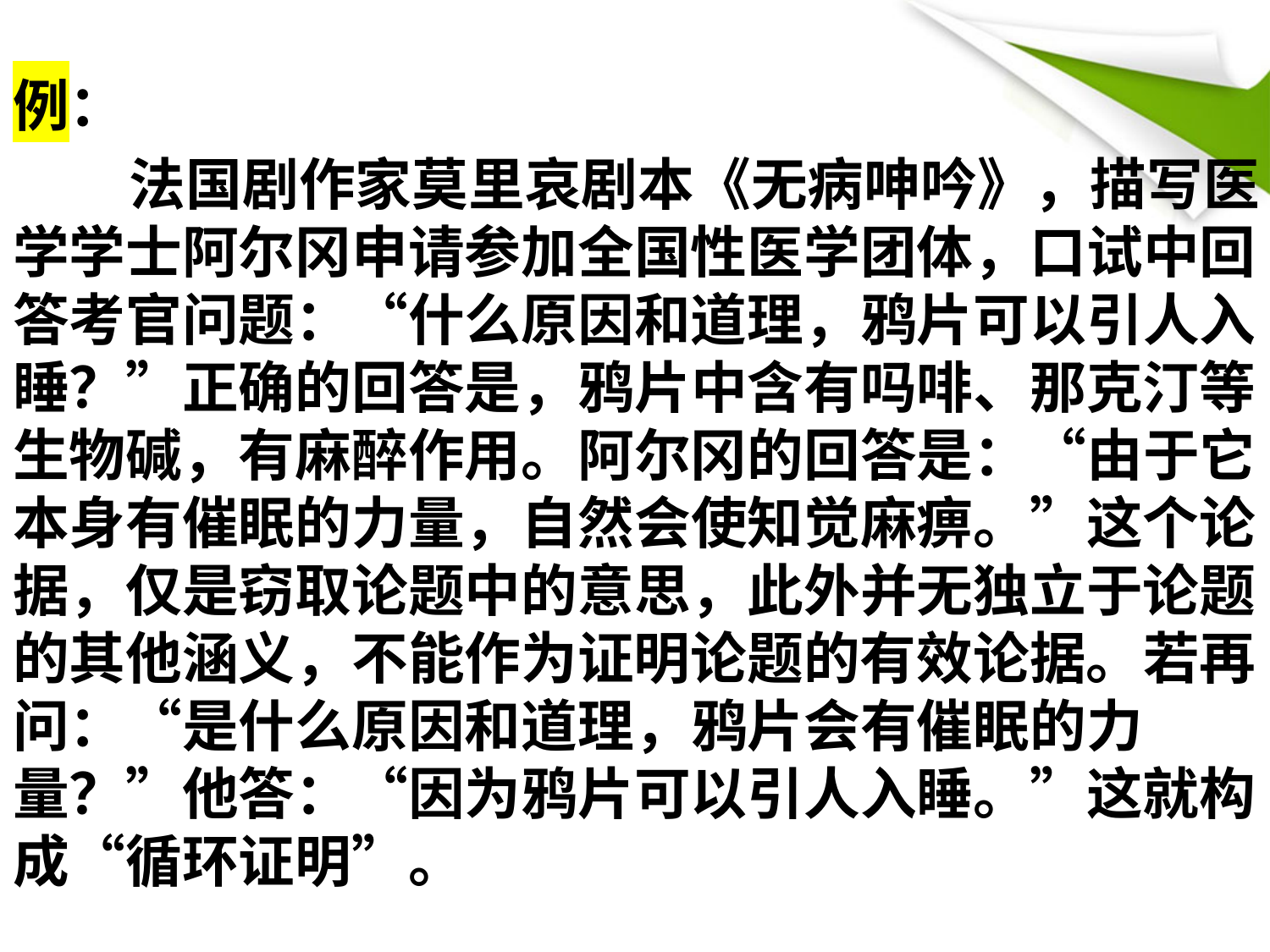

例：
        法国剧作家莫里哀剧本《无病呻吟》，描写医学学士阿尔冈申请参加全国性医学团体，口试中回答考官问题：“什么原因和道理，鸦片可以引人入睡？”正确的回答是，鸦片中含有吗啡、那克汀等生物碱，有麻醉作用。阿尔冈的回答是：“由于它本身有催眠的力量，自然会使知觉麻痹。”这个论据，仅是窃取论题中的意思，此外并无独立于论题的其他涵义，不能作为证明论题的有效论据。若再问：“是什么原因和道理，鸦片会有催眠的力量？”他答：“因为鸦片可以引人入睡。”这就构成“循环证明”。